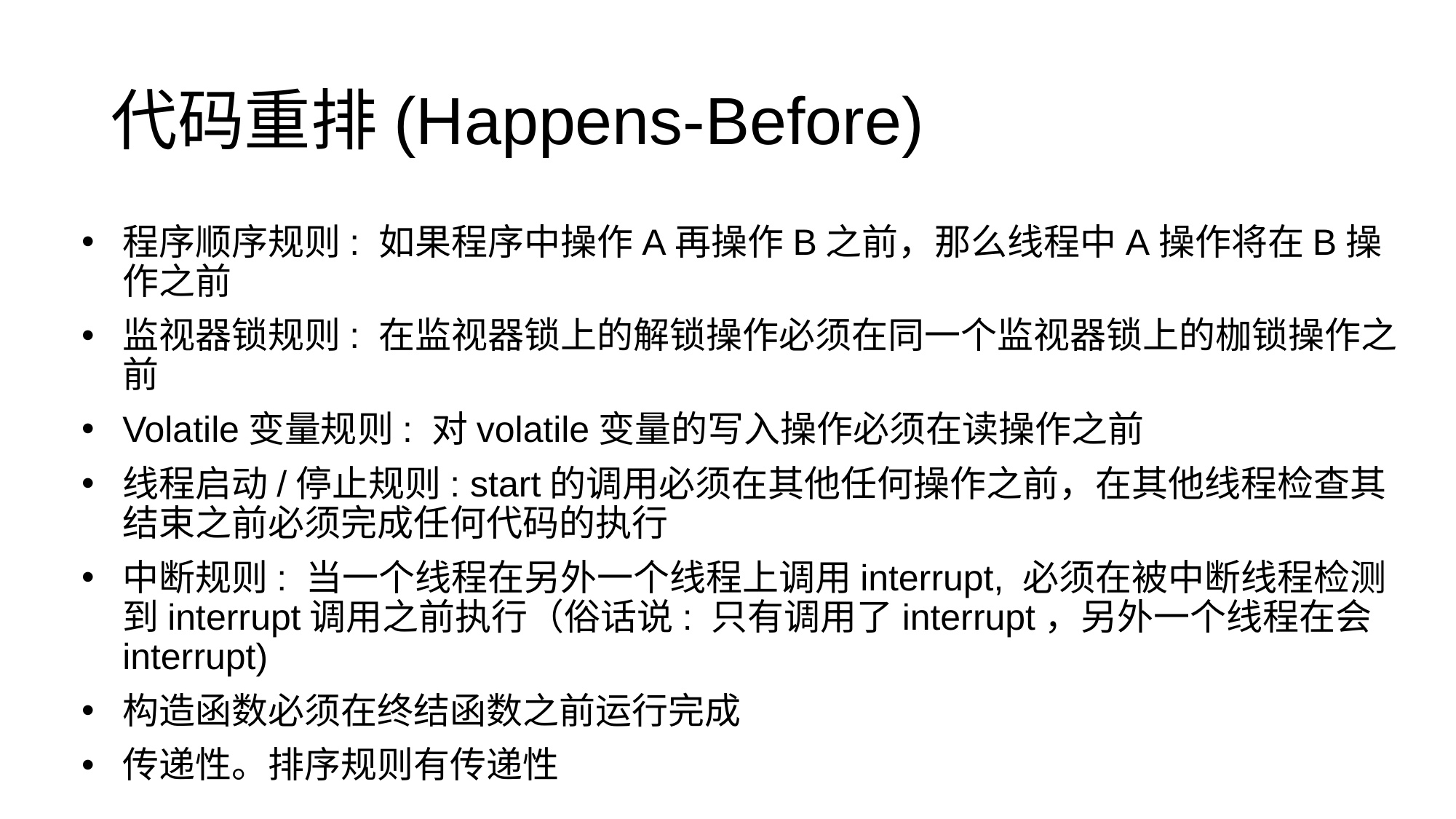

# 代码重排(Happens-Before)
程序顺序规则: 如果程序中操作A再操作B之前，那么线程中A操作将在B操作之前
监视器锁规则: 在监视器锁上的解锁操作必须在同一个监视器锁上的枷锁操作之前
Volatile变量规则: 对volatile变量的写入操作必须在读操作之前
线程启动/停止规则: start的调用必须在其他任何操作之前，在其他线程检查其结束之前必须完成任何代码的执行
中断规则: 当一个线程在另外一个线程上调用interrupt, 必须在被中断线程检测到interrupt调用之前执行（俗话说: 只有调用了interrupt，另外一个线程在会interrupt)
构造函数必须在终结函数之前运行完成
传递性。排序规则有传递性